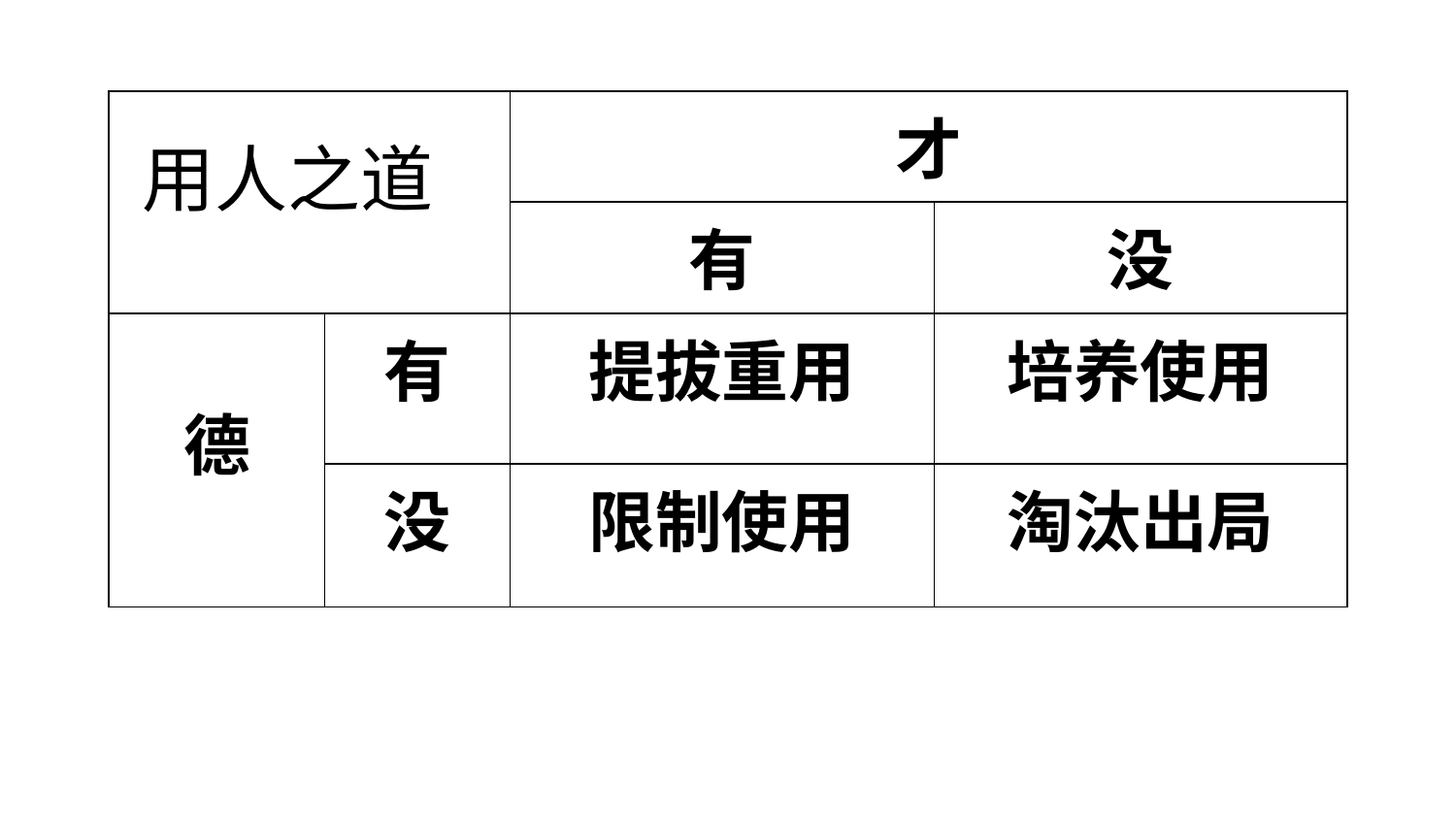

|  |  | 才 |  |
| --- | --- | --- | --- |
|  |  | 有 | 没 |
| 德 | 有 | 提拔重用 | 培养使用 |
|  | 没 | 限制使用 | 淘汰出局 |
用人之道